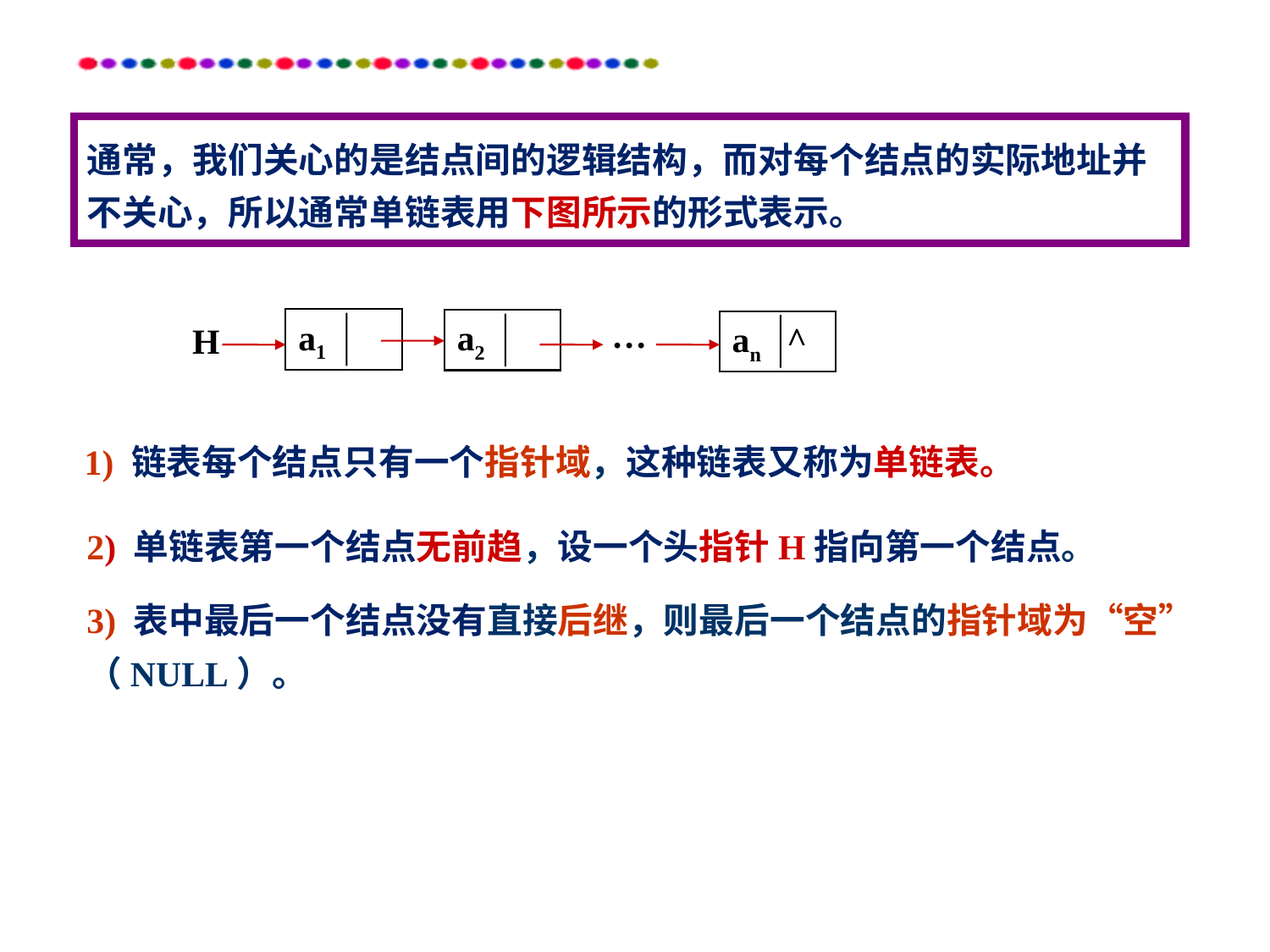

# 通常，我们关心的是结点间的逻辑结构，而对每个结点的实际地址并不关心，所以通常单链表用下图所示的形式表示。
…
a1

a2

H
an     ^

1) 链表每个结点只有一个指针域，这种链表又称为单链表。
2) 单链表第一个结点无前趋，设一个头指针H指向第一个结点。
3) 表中最后一个结点没有直接后继，则最后一个结点的指针域为“空”（NULL）。